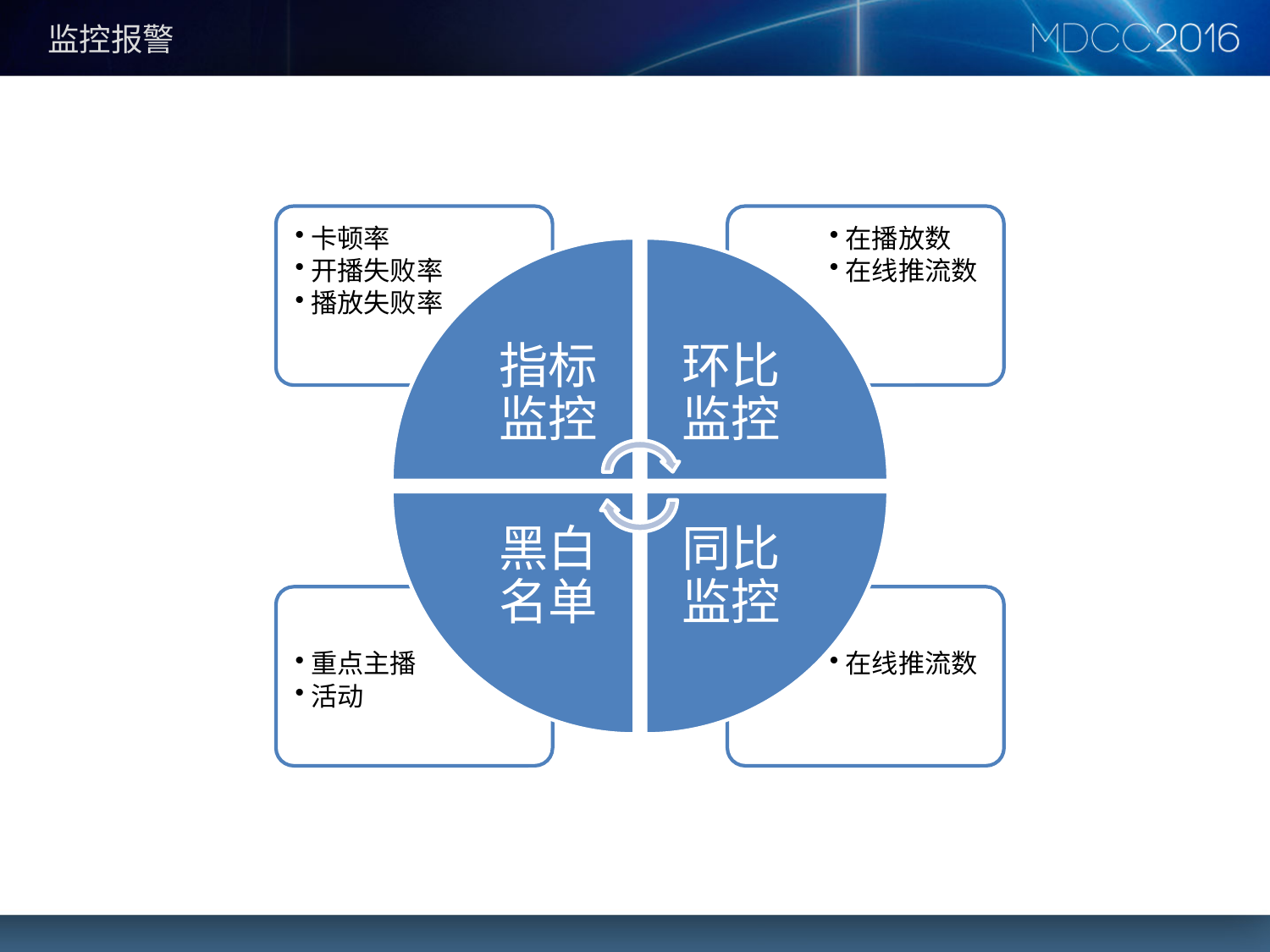

# 监控报警
在线推流数
重点主播
活动
在播放数
在线推流数

卡顿率
开播失败率
播放失败率
指标监控
环比监控
同比监控
黑白名单